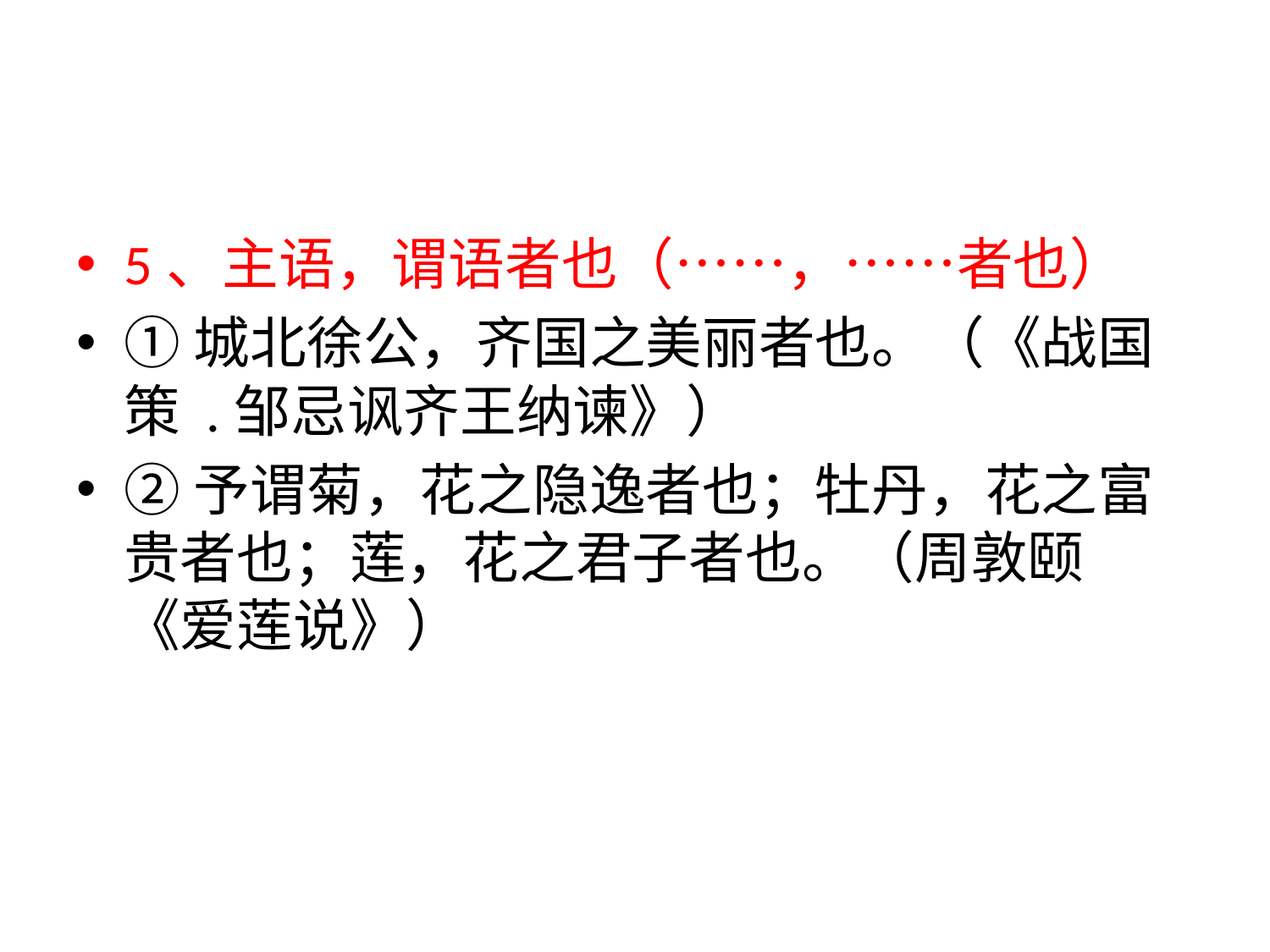

#
5、主语，谓语者也（……，……者也）
①城北徐公，齐国之美丽者也。（《战国策 .邹忌讽齐王纳谏》）
②予谓菊，花之隐逸者也；牡丹，花之富贵者也；莲，花之君子者也。（周敦颐《爱莲说》）